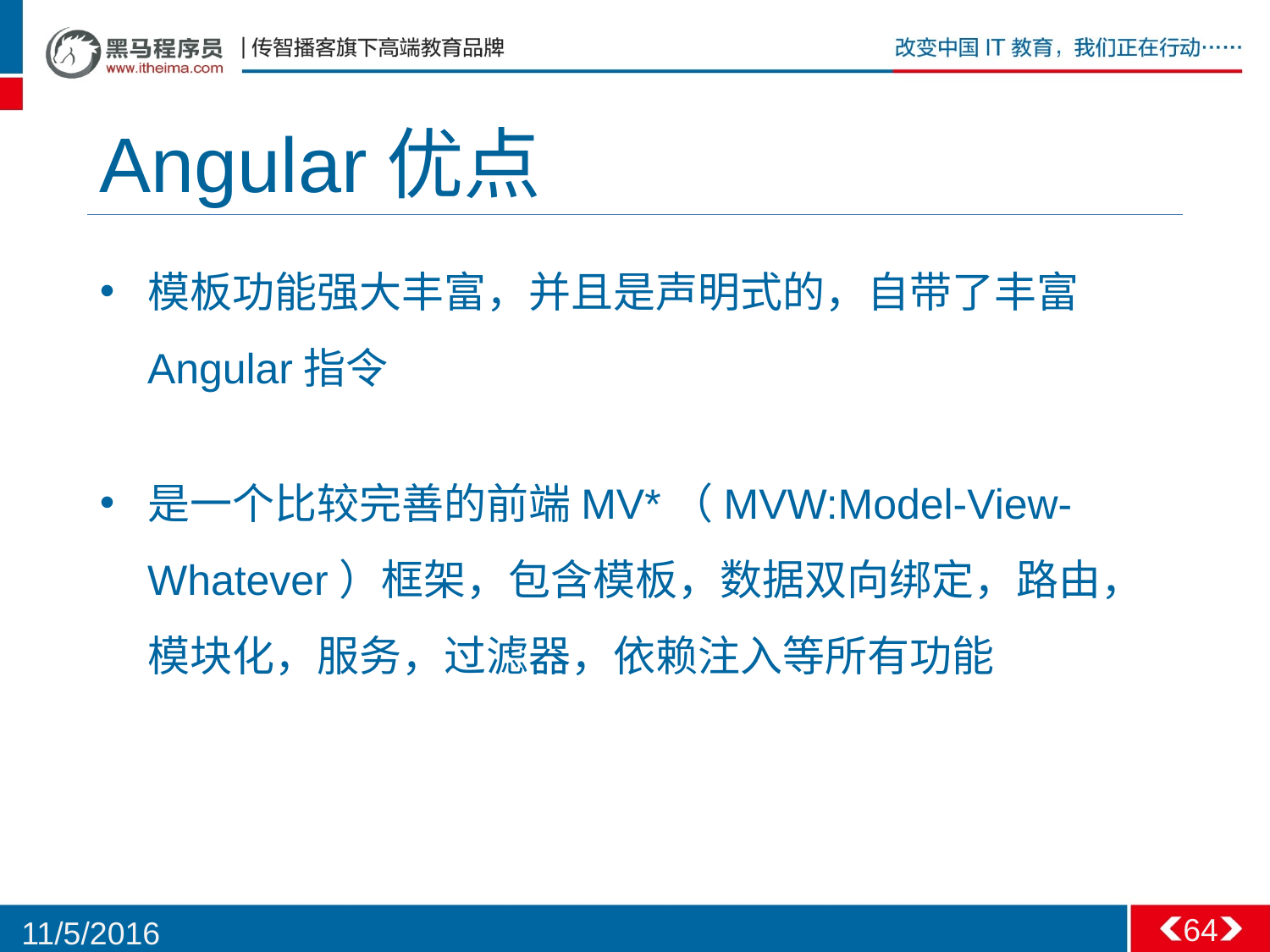

# Angular优点
模板功能强大丰富，并且是声明式的，自带了丰富Angular指令
是一个比较完善的前端MV*（MVW:Model-View-Whatever）框架，包含模板，数据双向绑定，路由，模块化，服务，过滤器，依赖注入等所有功能

64

11/5/2016